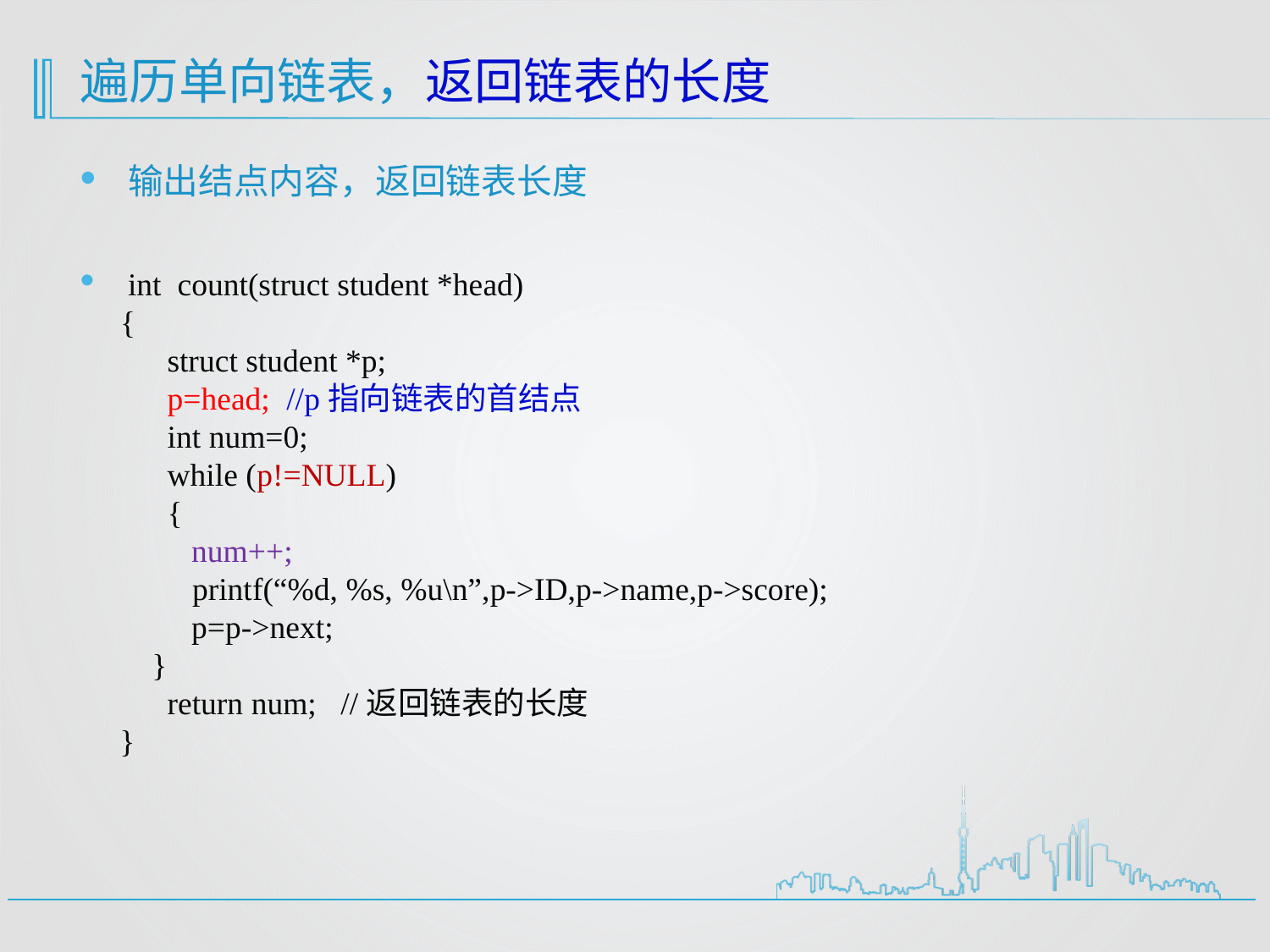

# 遍历单向链表，返回链表的长度
输出结点内容，返回链表长度

int  count(struct student *head)
     {
	struct student *p;
	p=head;  //p指向链表的首结点
	int num=0;
	while (p!=NULL)
	{
	   num++;
         printf(“%d, %s, %u\n”,p->ID,p->name,p->score);
	   p=p->next;
    }
	return num;   //返回链表的长度
}